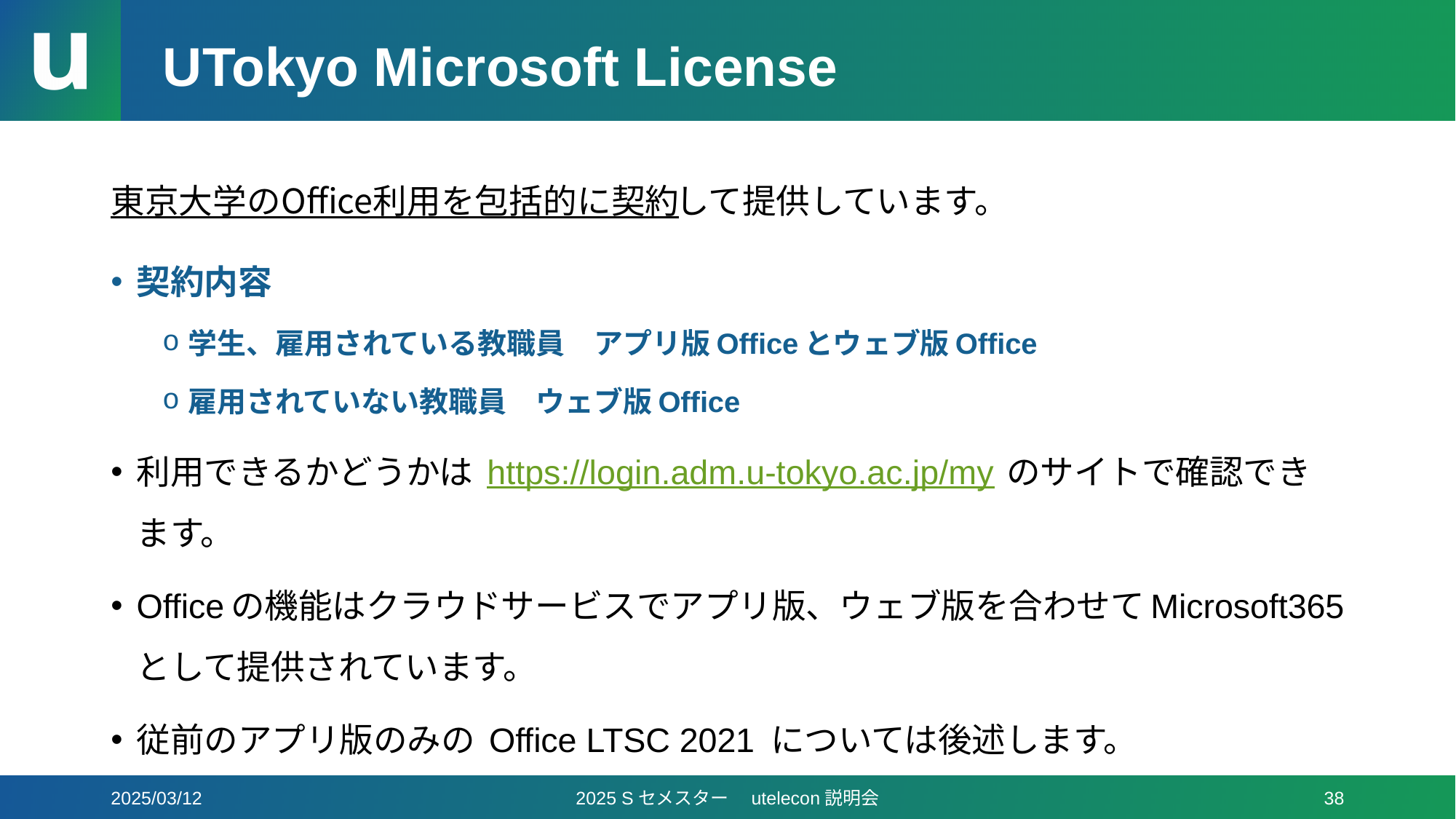

# UTokyo Microsoft License
東京大学のOffice利用を包括的に契約して提供しています。
契約内容
学生、雇用されている教職員　アプリ版Officeとウェブ版Office
雇用されていない教職員　ウェブ版Office
利用できるかどうかは https://login.adm.u-tokyo.ac.jp/my のサイトで確認できます。
Officeの機能はクラウドサービスでアプリ版、ウェブ版を合わせてMicrosoft365として提供されています。
従前のアプリ版のみの Office LTSC 2021 については後述します。

2025/03/12
2025 Sセメスター　utelecon説明会
38